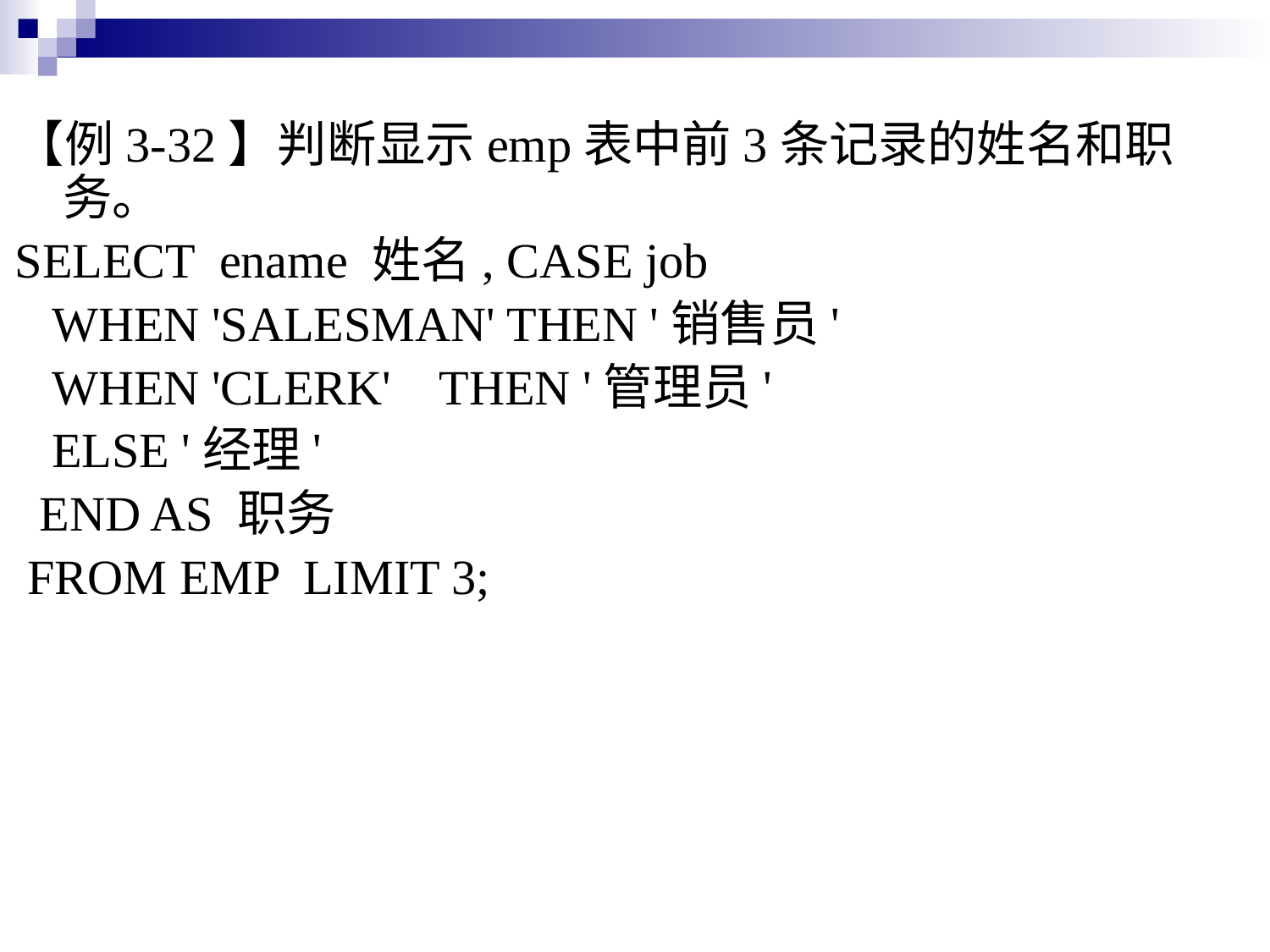

【例3-32】判断显示emp表中前3条记录的姓名和职务。
SELECT  ename 姓名, CASE job
   WHEN 'SALESMAN' THEN '销售员'
   WHEN 'CLERK'    THEN '管理员'
   ELSE '经理'
  END AS 职务
 FROM EMP  LIMIT 3;